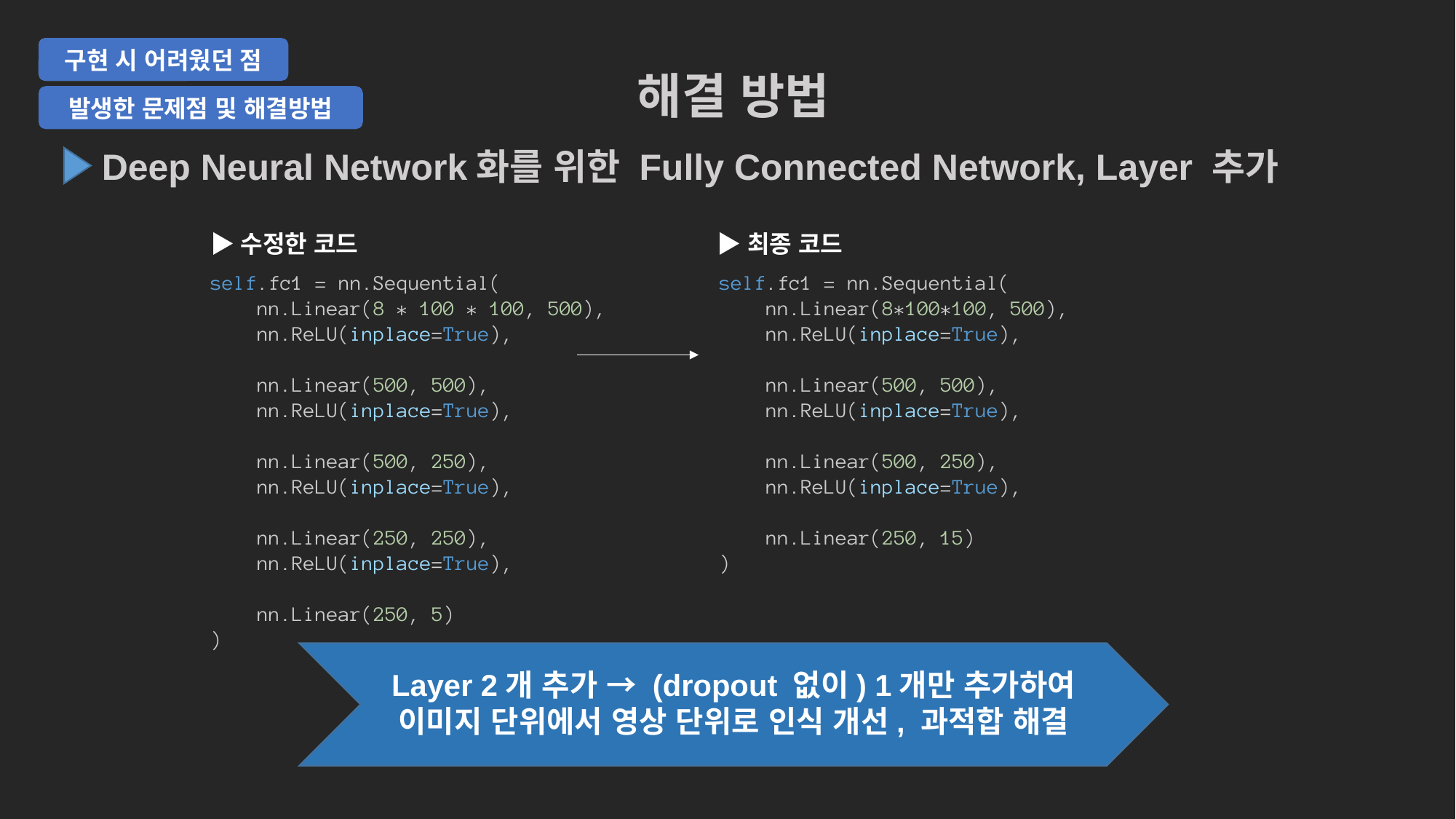

구현 방법
구현 시 어려웠던 점
해결 방법
발생한 문제점 및 해결방법
Deep Neural Network화를 위한 Fully Connected Network, Layer 추가

▶수정한 코드
▶최종 코드
self.fc1 = nn.Sequential(
    nn.Linear(8 * 100 * 100, 500),
    nn.ReLU(inplace=True),
    nn.Linear(500, 500),
    nn.ReLU(inplace=True),
    nn.Linear(500, 250),
    nn.ReLU(inplace=True),
    nn.Linear(250, 250),
    nn.ReLU(inplace=True),
    nn.Linear(250, 5)
)
        self.fc1 = nn.Sequential(
            nn.Linear(8*100*100, 500),
            nn.ReLU(inplace=True),

            nn.Linear(500, 500),
            nn.ReLU(inplace=True),

            nn.Linear(500, 250),
            nn.ReLU(inplace=True),

            nn.Linear(250, 15)
        )

Layer 2개 추가 → (dropout 없이) 1개만 추가하여
이미지 단위에서 영상 단위로 인식 개선, 과적합 해결